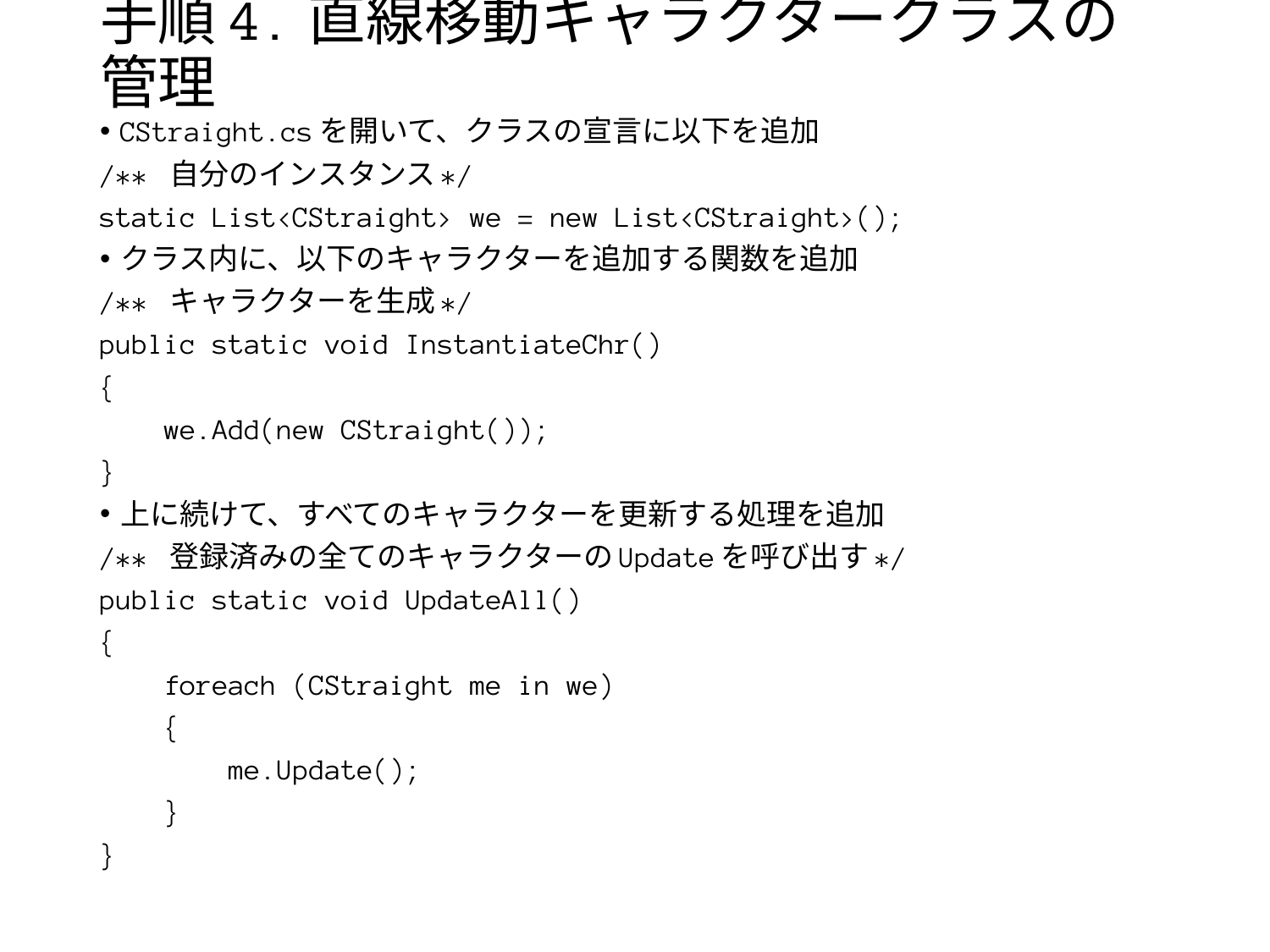

# 手順4.直線移動キャラクタークラスの管理
CStraight.csを開いて、クラスの宣言に以下を追加
/** 自分のインスタンス*/
static List<CStraight> we = new List<CStraight>();
クラス内に、以下のキャラクターを追加する関数を追加
/** キャラクターを生成*/
public static void InstantiateChr()
{
    we.Add(new CStraight());
}
上に続けて、すべてのキャラクターを更新する処理を追加
/** 登録済みの全てのキャラクターのUpdateを呼び出す*/
public static void UpdateAll()
{
    foreach (CStraight me in we)
    {
        me.Update();
    }
}